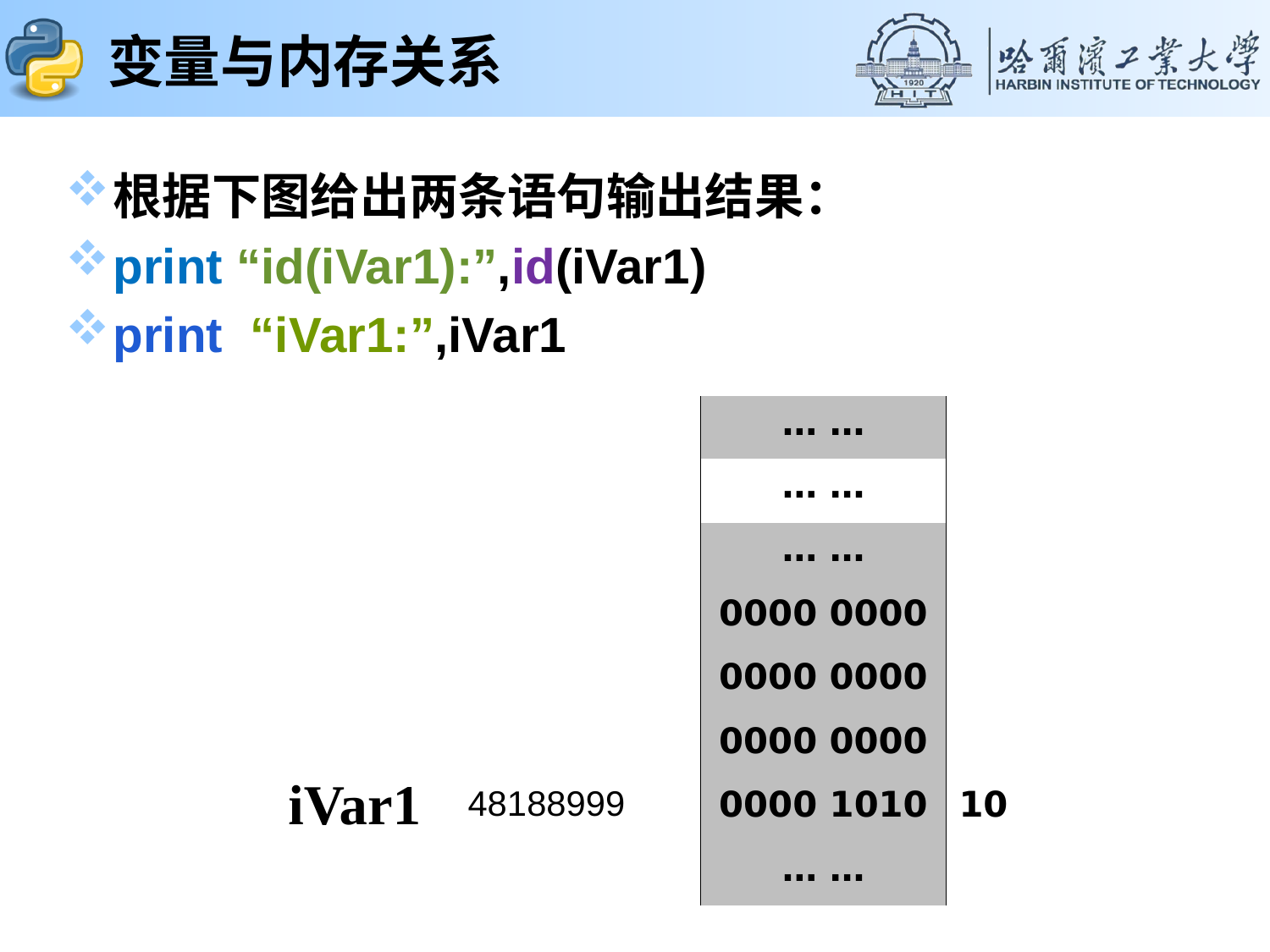

# 变量与内存关系
根据下图给出两条语句输出结果：
print “id(iVar1):”,id(iVar1)
print  “iVar1:”,iVar1
|  | … … |  |
| --- | --- | --- |
|  | … … |  |
|  | … … |  |
|  | 0000 0000 |  |
|  | 0000 0000 |  |
|  | 0000 0000 |  |
| 48188999 | 0000 1010 | 10 |
|  | … … |  |
iVar1